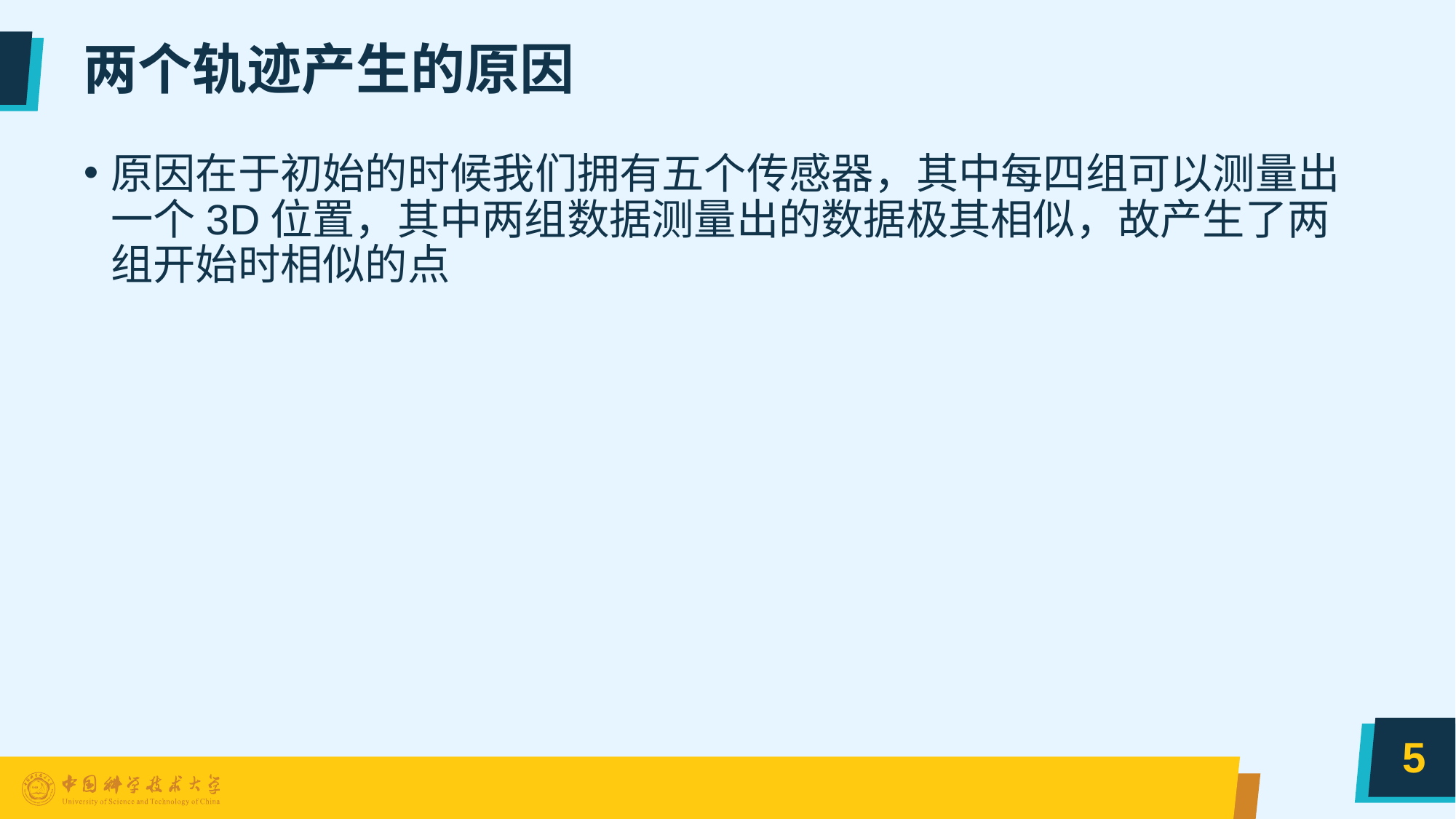

# 两个轨迹产生的原因
原因在于初始的时候我们拥有五个传感器，其中每四组可以测量出一个3D位置，其中两组数据测量出的数据极其相似，故产生了两组开始时相似的点
5